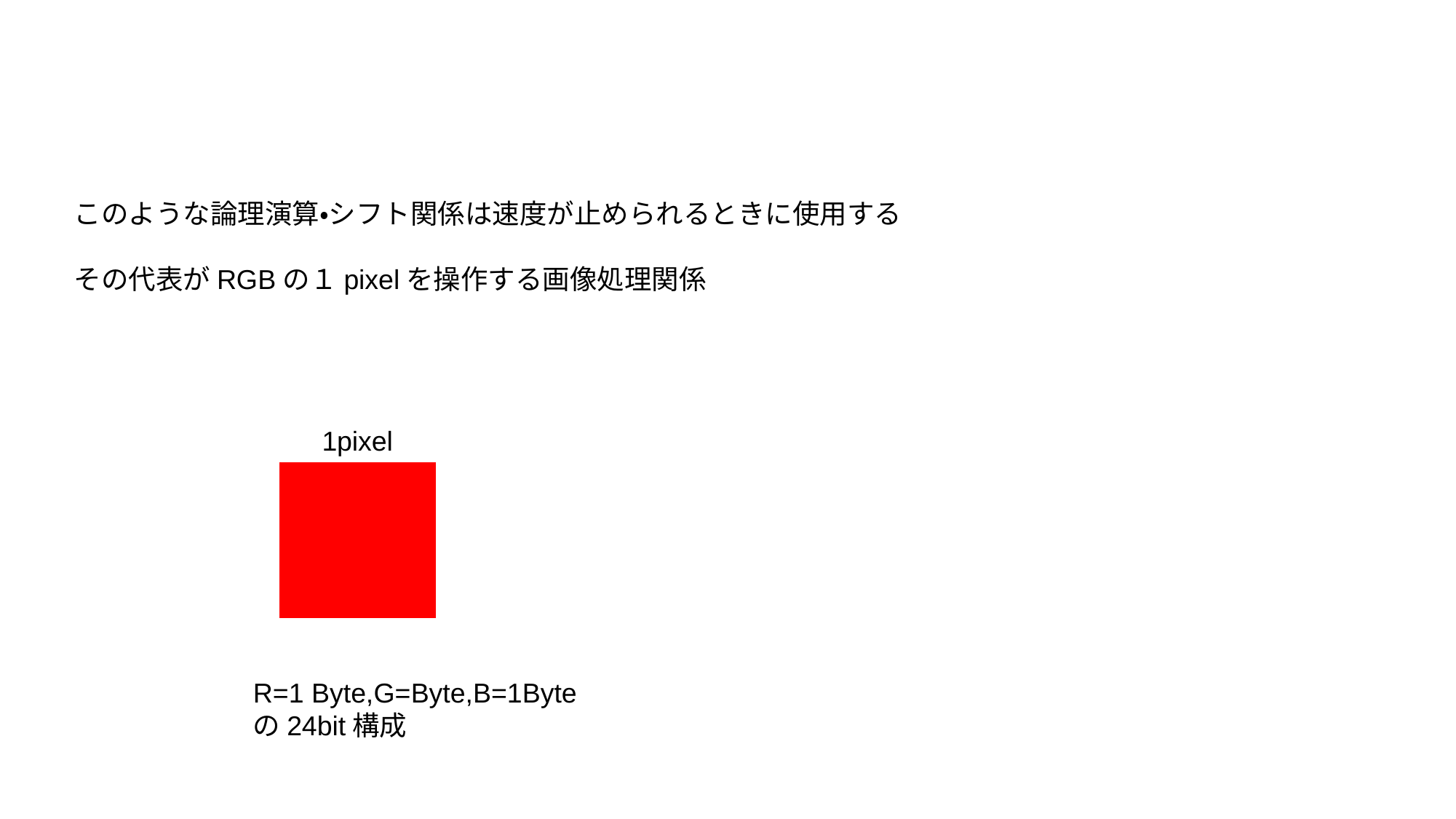

このような論理演算・シフト関係は速度が止められるときに使用する

その代表がRGBの１pixelを操作する画像処理関係
1pixel

R=1 Byte,G=Byte,B=1Byte
の24bit構成